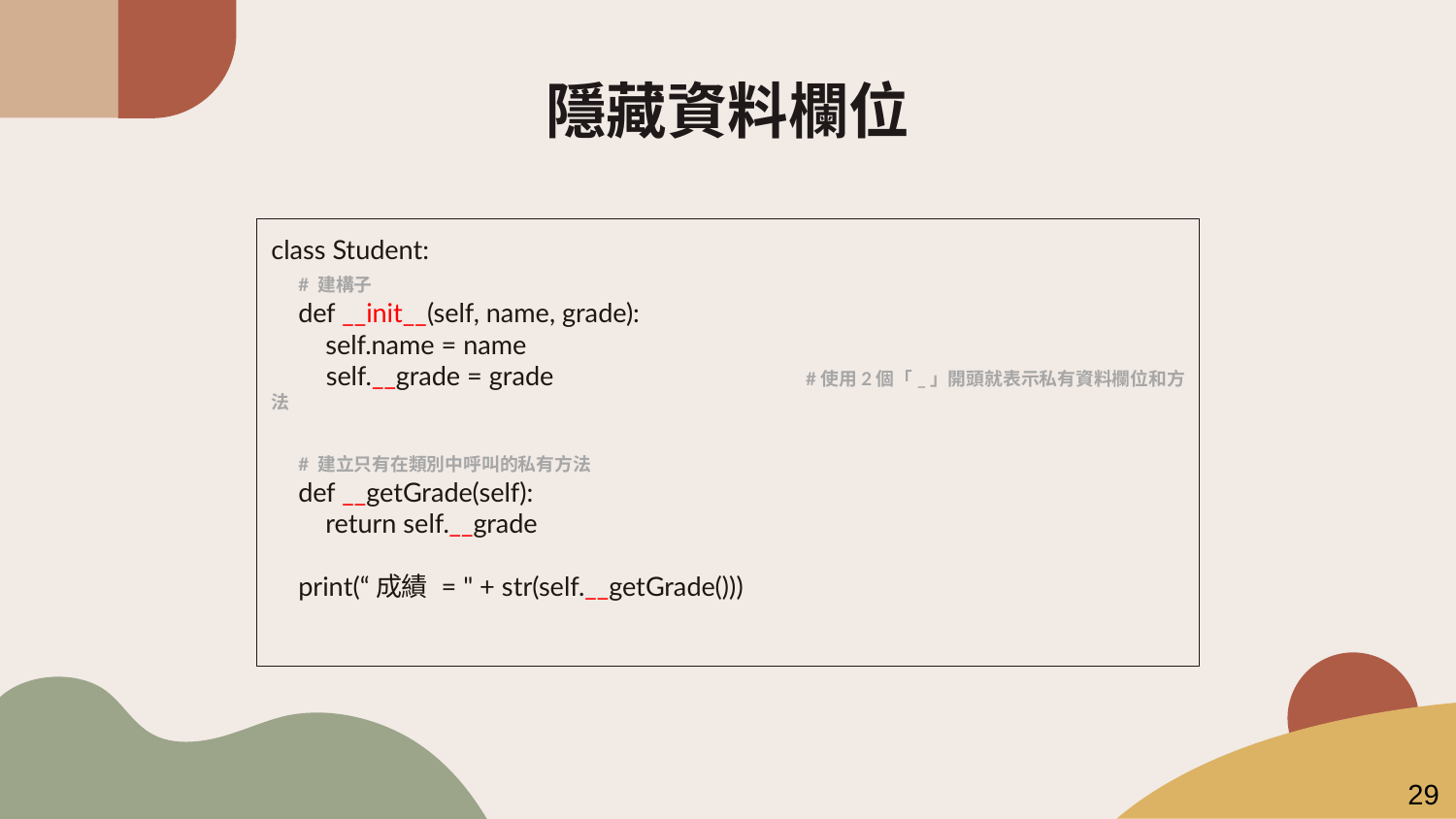

# 隱藏資料欄位
class Student:
    # 建構子
    def __init__(self, name, grade):
        self.name = name
        self.__grade = grade                                     #使用2個「_」開頭就表示私有資料欄位和方法

    # 建立只有在類別中呼叫的私有方法
    def __getGrade(self):
        return self.__grade

    print(“成績 = " + str(self.__getGrade()))
29